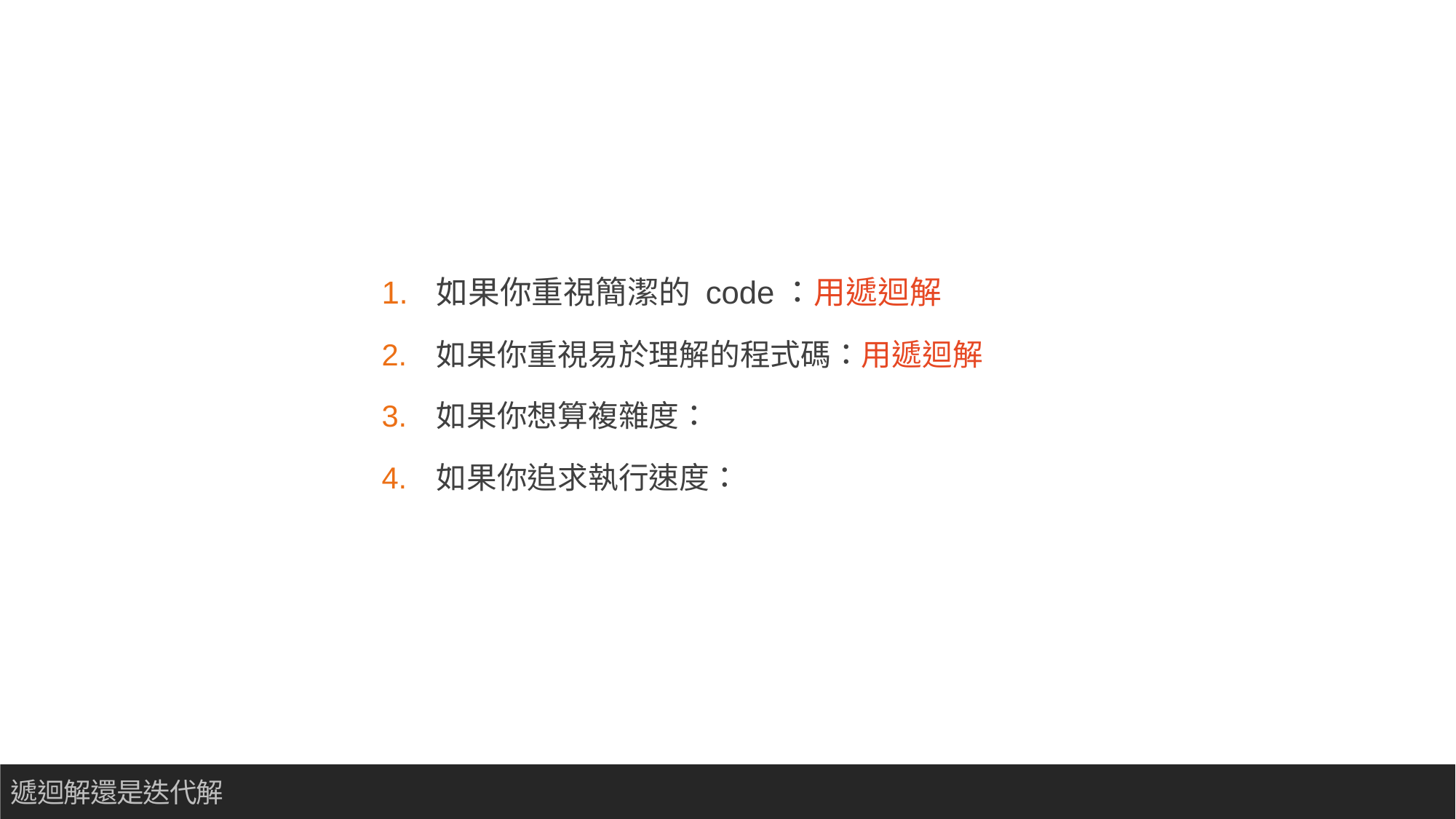

如果你重視簡潔的 code：用遞迴解
如果你重視易於理解的程式碼：用遞迴解
如果你想算複雜度：
如果你追求執行速度：
遞迴解還是迭代解